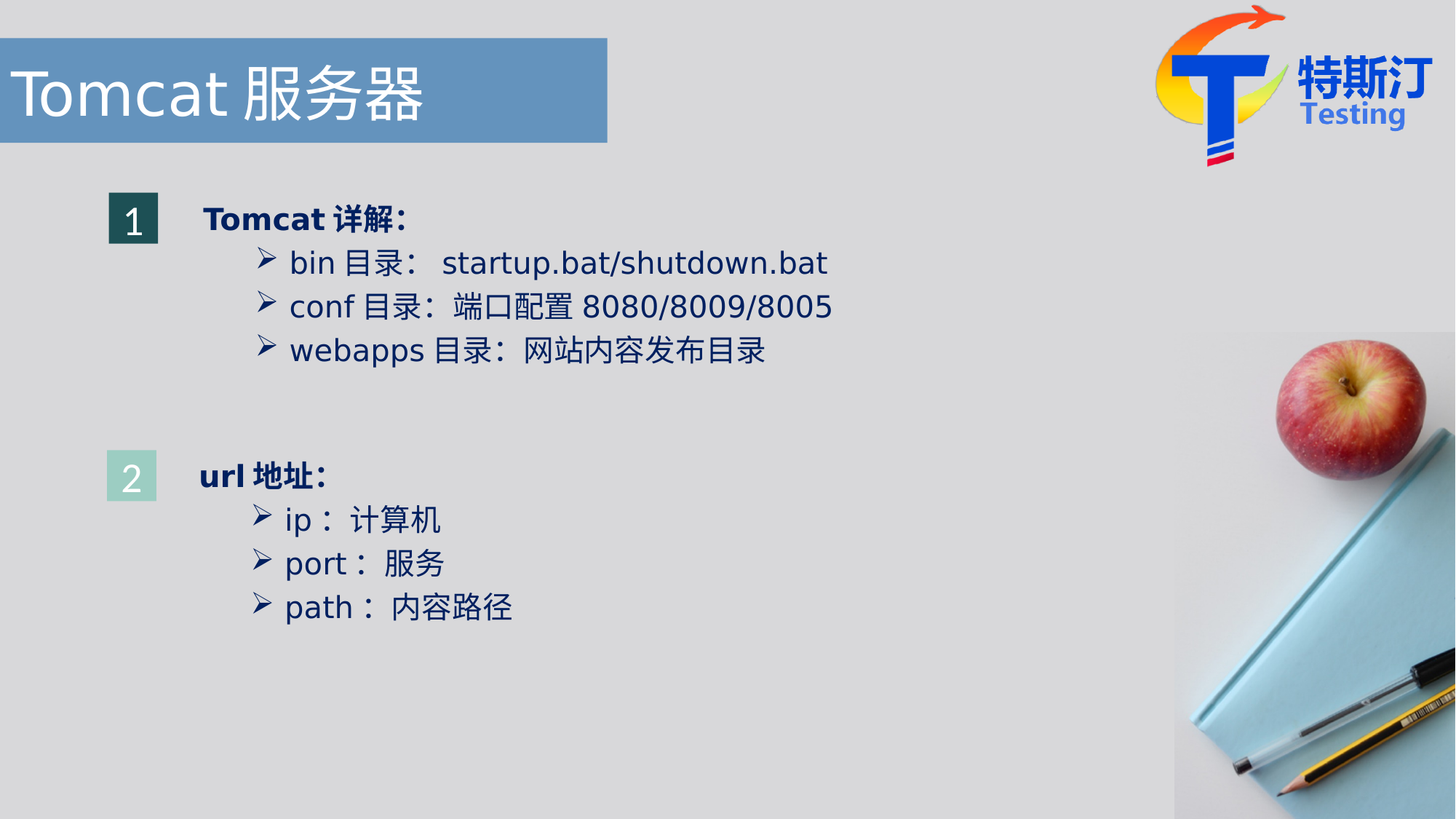

# Tomcat服务器
Tomcat详解：
bin目录：startup.bat/shutdown.bat
conf目录：端口配置8080/8009/8005
webapps目录：网站内容发布目录
1
url地址：
ip：计算机
port：服务
path：内容路径
2